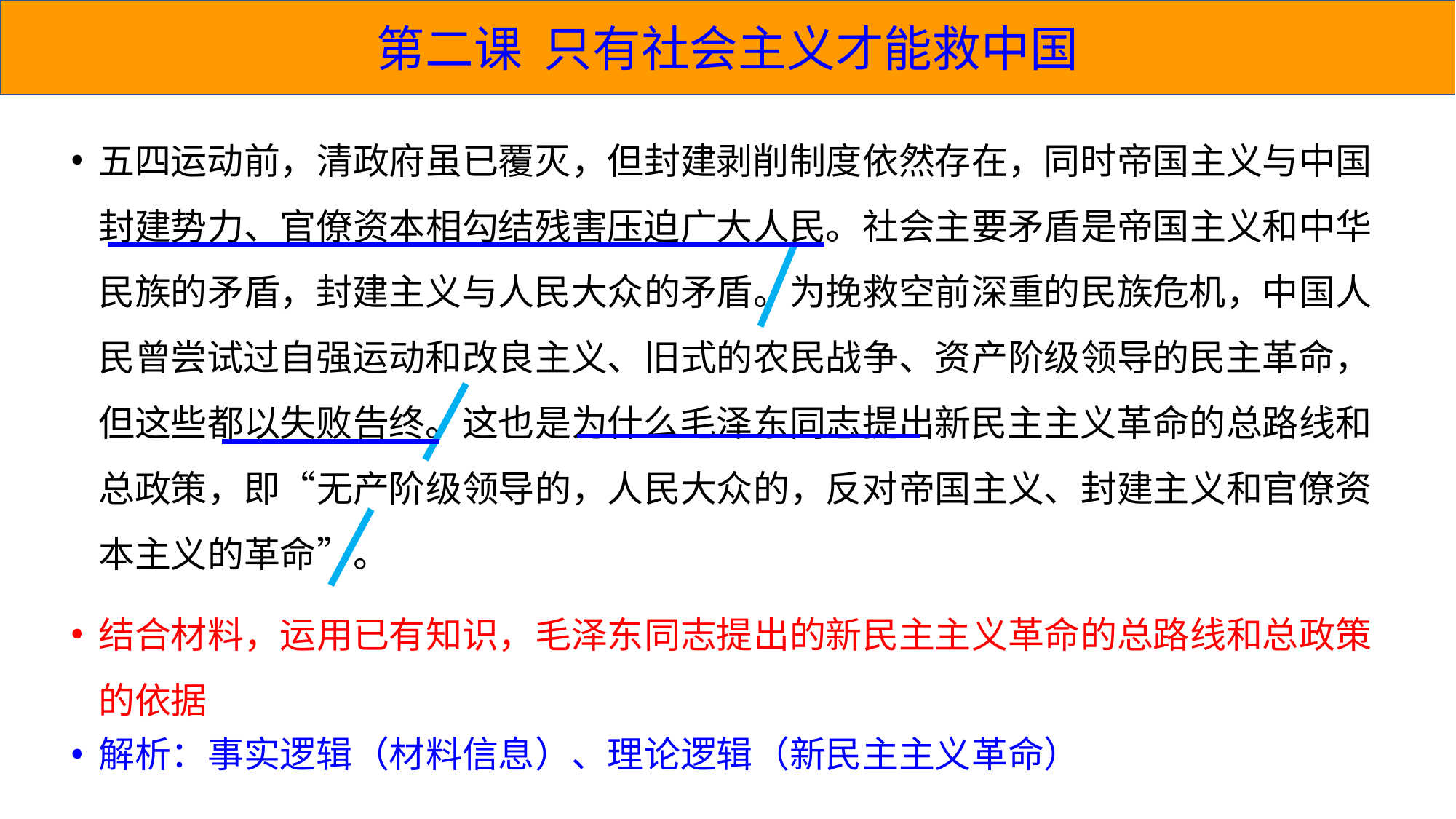

第二课  只有社会主义才能救中国
五四运动前，清政府虽已覆灭，但封建剥削制度依然存在，同时帝国主义与中国封建势力、官僚资本相勾结残害压迫广大人民。社会主要矛盾是帝国主义和中华民族的矛盾，封建主义与人民大众的矛盾。为挽救空前深重的民族危机，中国人民曾尝试过自强运动和改良主义、旧式的农民战争、资产阶级领导的民主革命，但这些都以失败告终。这也是为什么毛泽东同志提出新民主主义革命的总路线和总政策，即“无产阶级领导的，人民大众的，反对帝国主义、封建主义和官僚资本主义的革命”。
结合材料，运用已有知识，毛泽东同志提出的新民主主义革命的总路线和总政策的依据
解析：事实逻辑（材料信息）、理论逻辑（新民主主义革命）